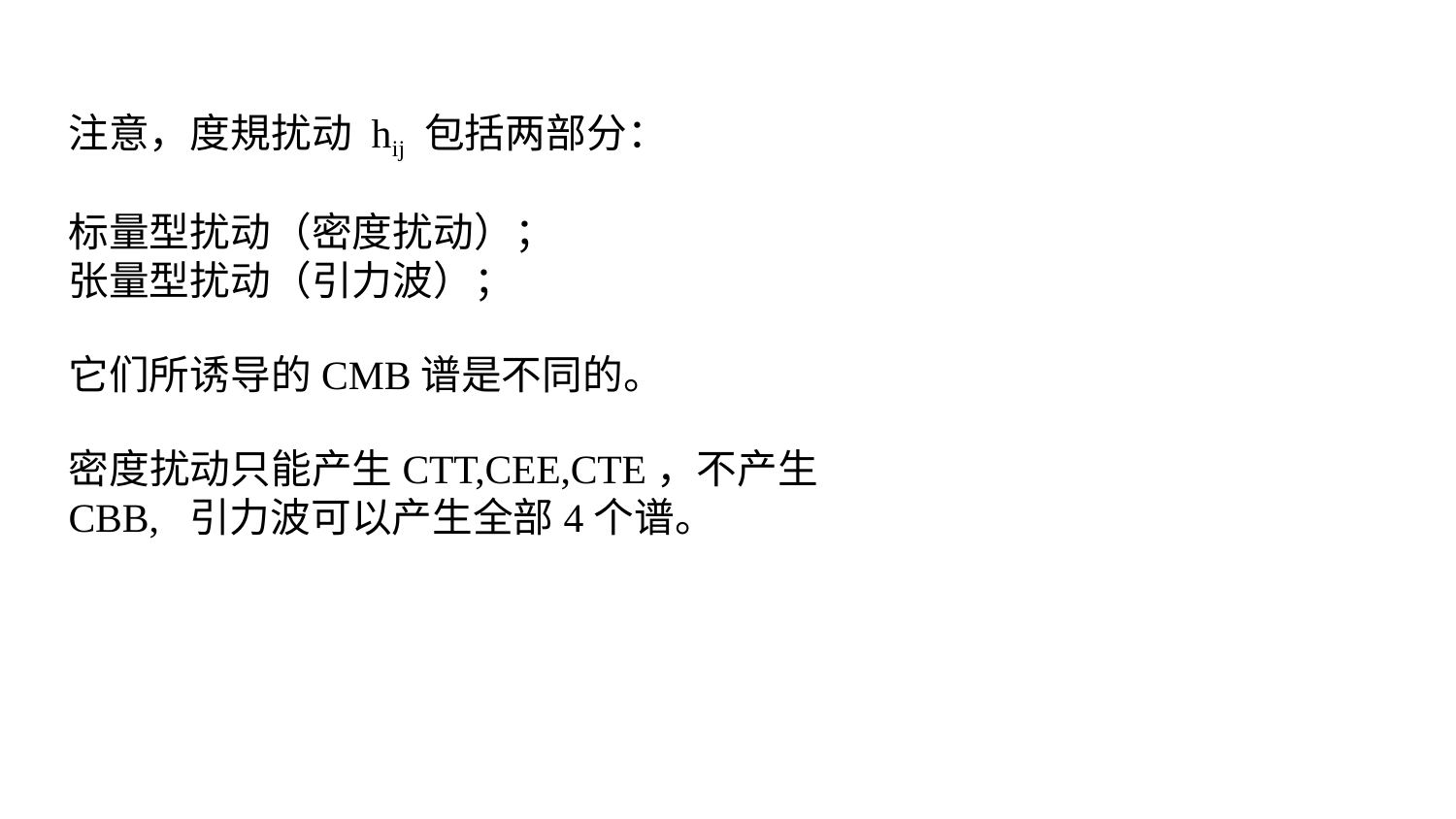

注意，度規扰动hij 包括两部分：

标量型扰动（密度扰动）；
张量型扰动（引力波）；

它们所诱导的CMB谱是不同的。

密度扰动只能产生CTT,CEE,CTE，不产生CBB,  引力波可以产生全部4个谱。